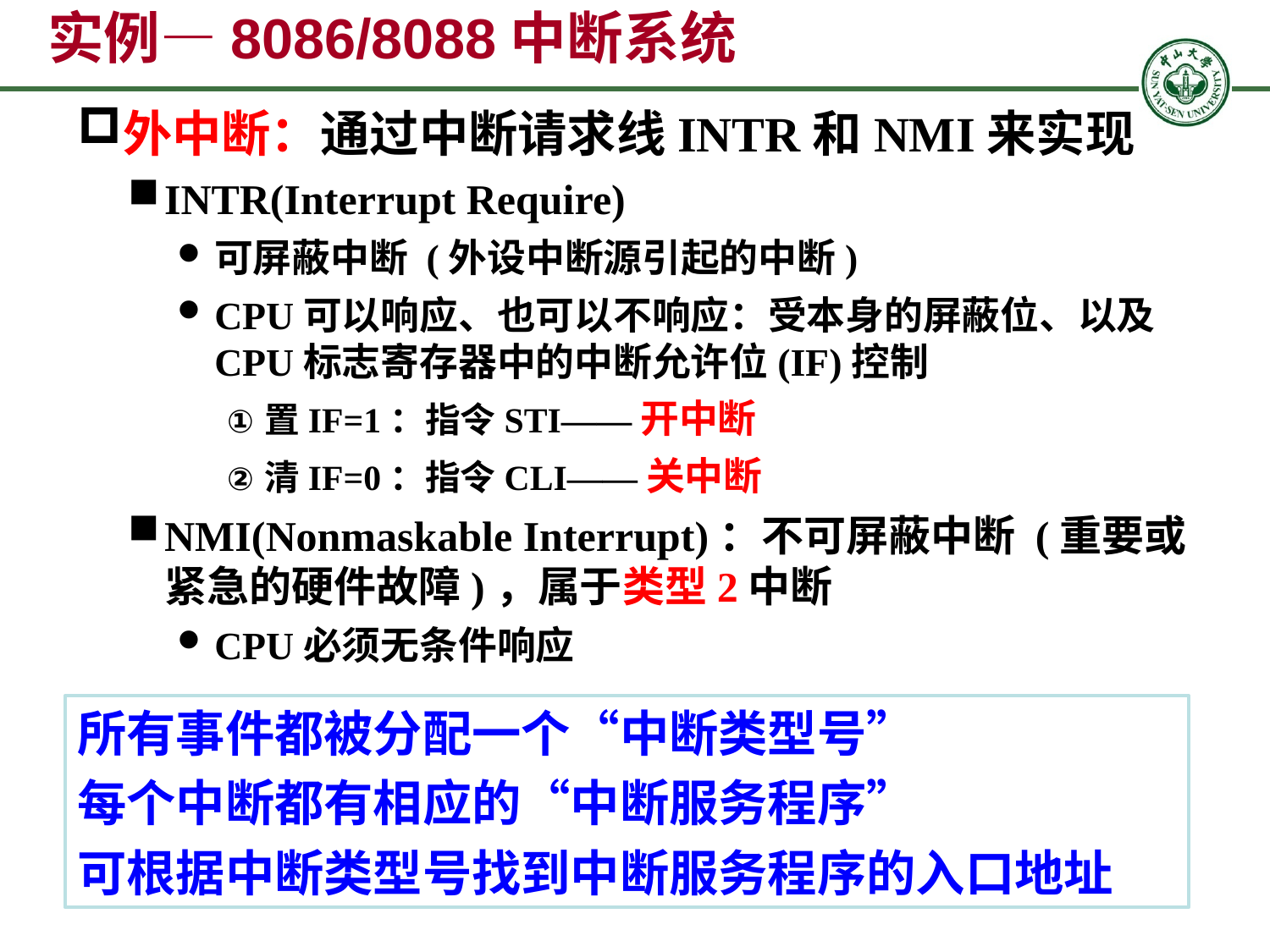

# 实例—8086/8088中断系统
外中断：通过中断请求线INTR和NMI来实现
INTR(Interrupt Require)
可屏蔽中断 (外设中断源引起的中断)
CPU可以响应、也可以不响应：受本身的屏蔽位、以及CPU标志寄存器中的中断允许位(IF)控制
置IF=1：指令STI——开中断
清IF=0：指令CLI——关中断
NMI(Nonmaskable Interrupt)：不可屏蔽中断 (重要或紧急的硬件故障)，属于类型2中断
CPU必须无条件响应
所有事件都被分配一个“中断类型号”
每个中断都有相应的“中断服务程序”
可根据中断类型号找到中断服务程序的入口地址